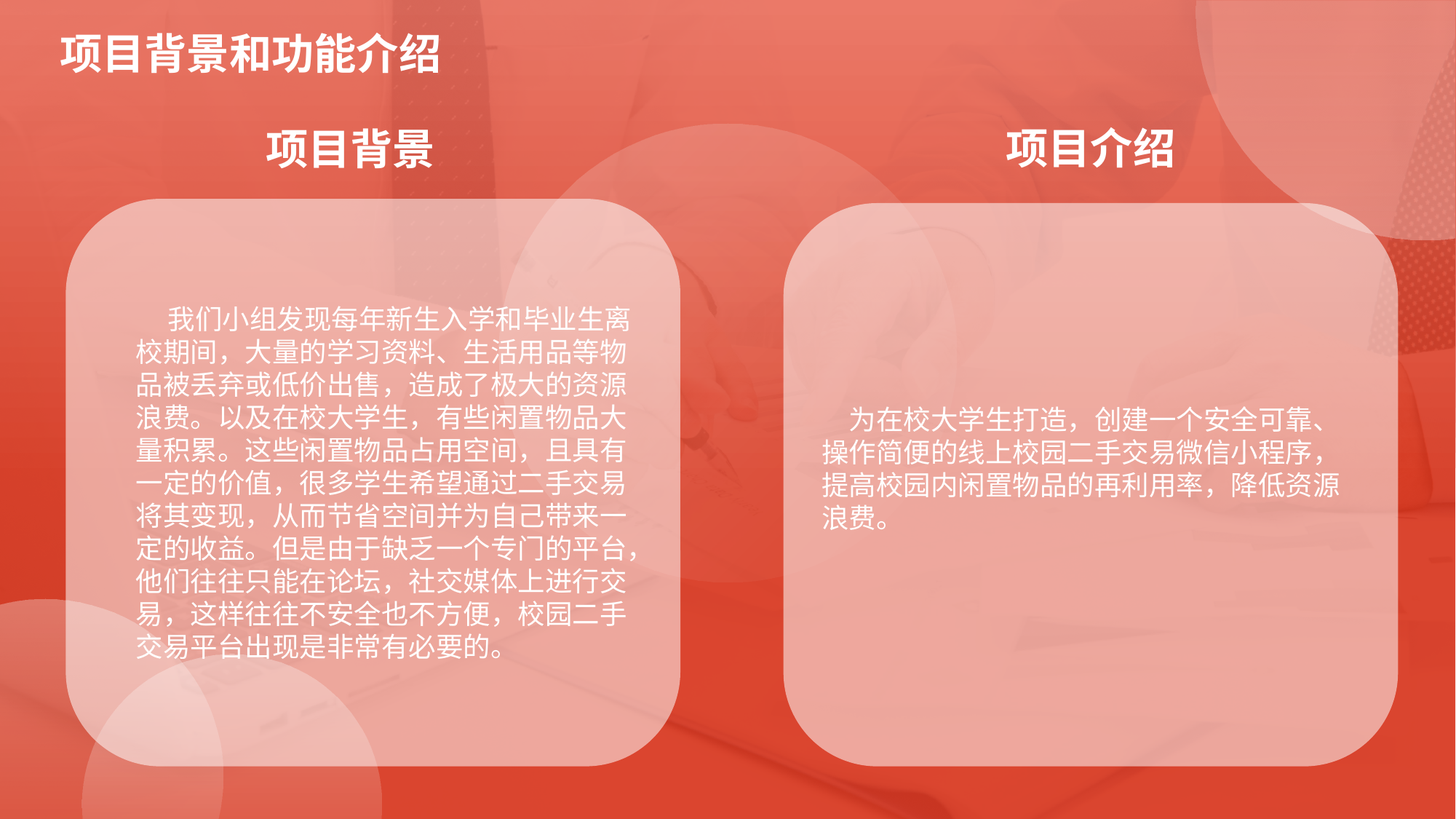

项目背景和功能介绍
项目介绍
项目背景
我们小组发现每年新生入学和毕业生离校期间，大量的学习资料、生活用品等物品被丢弃或低价出售，造成了极大的资源浪费。以及在校大学生，有些闲置物品大量积累。这些闲置物品占用空间，且具有一定的价值，很多学生希望通过二手交易将其变现，从而节省空间并为自己带来一定的收益。但是由于缺乏一个专门的平台，他们往往只能在论坛，社交媒体上进行交易，这样往往不安全也不方便，校园二手交易平台出现是非常有必要的。
为在校大学生打造，创建一个安全可靠、操作简便的线上校园二手交易微信小程序，提高校园内闲置物品的再利用率，降低资源浪费。